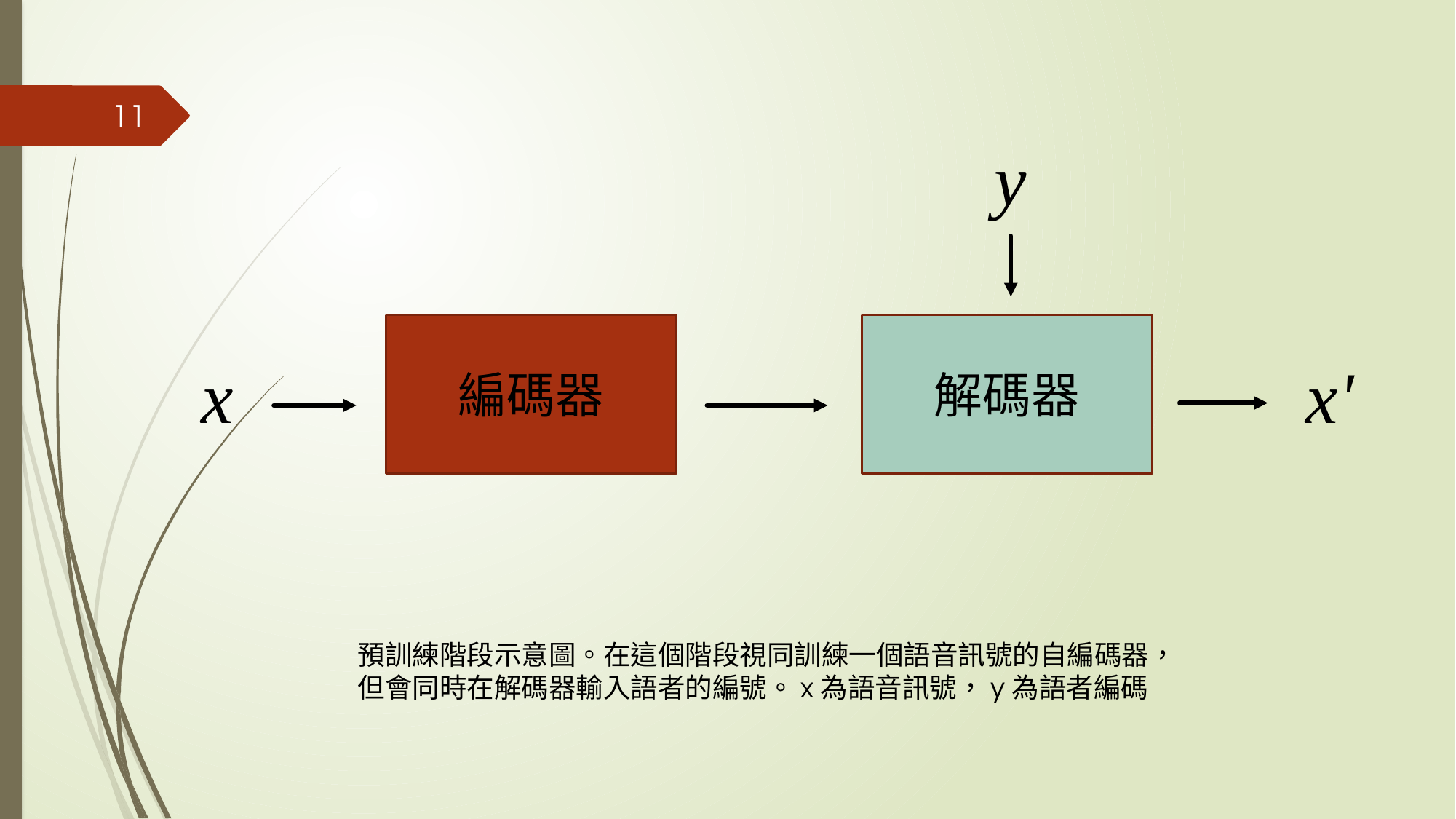

11
y

x
x'
編碼器
解碼器
預訓練階段示意圖。在這個階段視同訓練一個語音訊號的自編碼器，
但會同時在解碼器輸入語者的編號。x為語音訊號，y為語者編碼